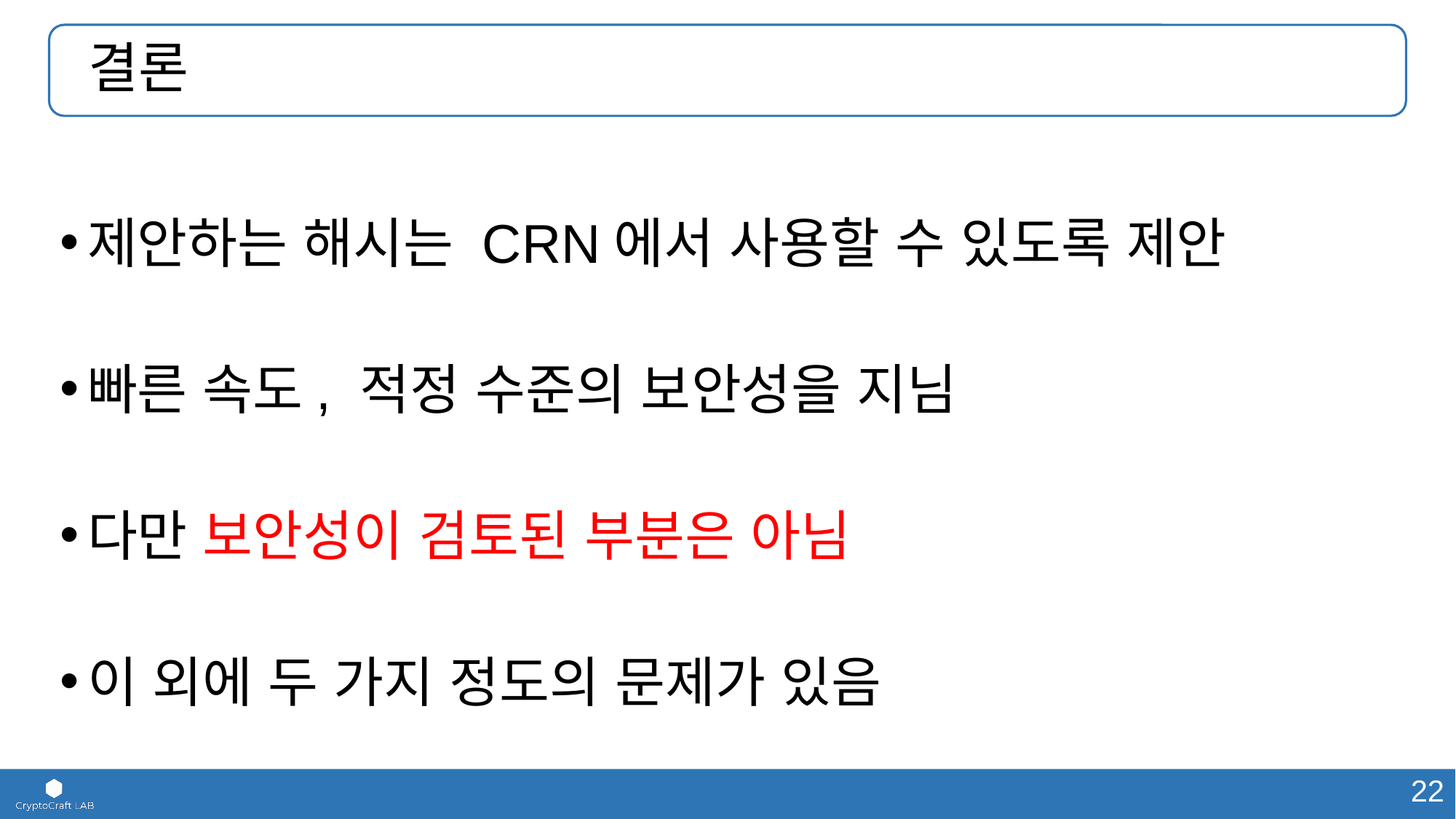

# 결론
제안하는 해시는 CRN에서 사용할 수 있도록 제안
빠른 속도, 적정 수준의 보안성을 지님
다만 보안성이 검토된 부분은 아님
이 외에 두 가지 정도의 문제가 있음